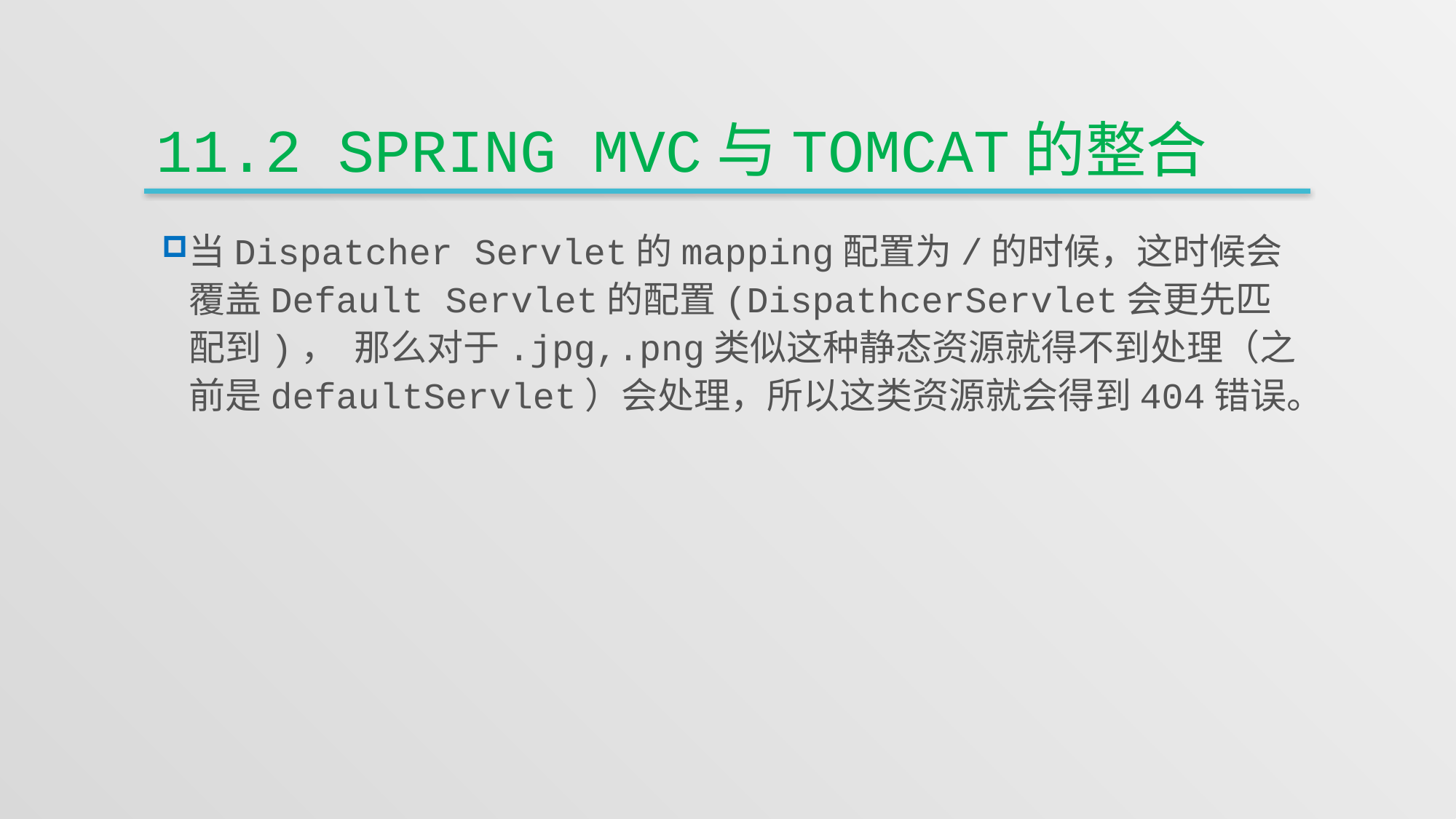

# 11.2 Spring MVC与Tomcat的整合
当Dispatcher Servlet的mapping配置为/的时候，这时候会覆盖Default Servlet的配置(DispathcerServlet会更先匹配到)，  那么对于.jpg,.png类似这种静态资源就得不到处理（之前是defaultServlet）会处理，所以这类资源就会得到404错误。